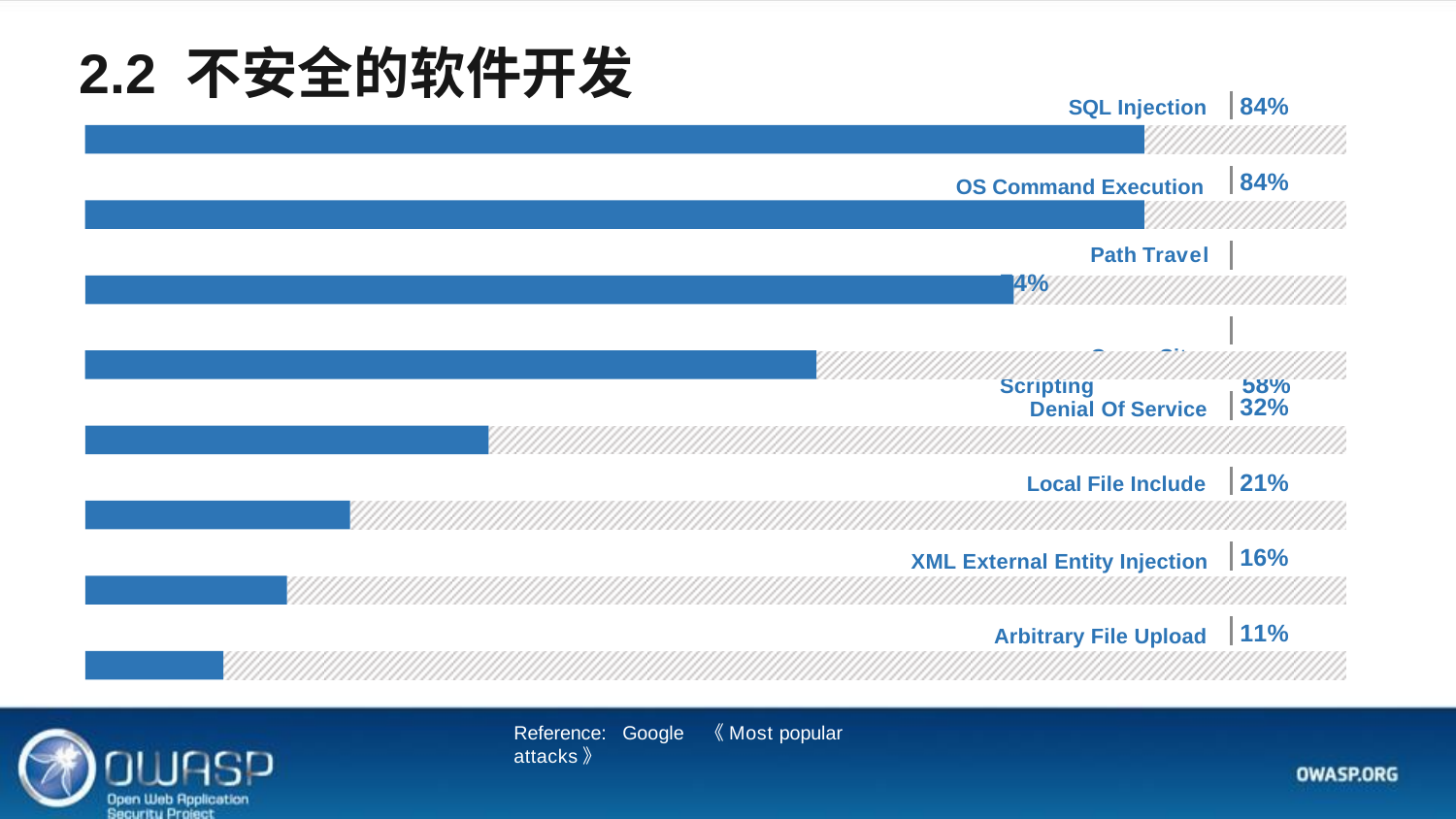

# 2.2 不安全的软件开发
84%

SQL Injection

84%

OS Command Execution

Path Travel	74%

Cross-Site Scripting	58%

32%
Denial Of Service

21%
Local File Include

16%
XML External Entity Injection

11%
Arbitrary File Upload

Reference:   Google   《Most popular attacks》